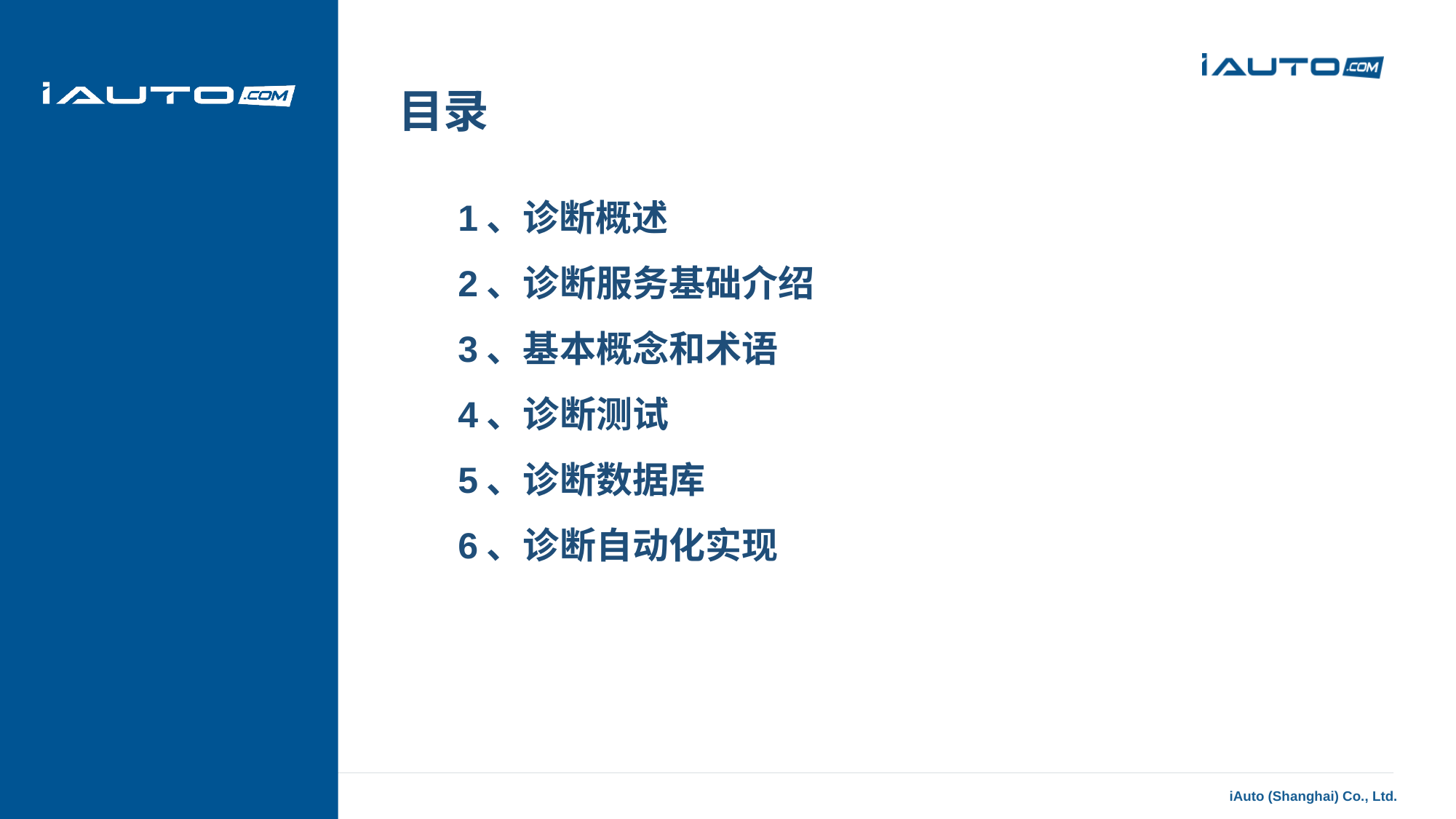

目录
1、诊断概述
2、诊断服务基础介绍
3、基本概念和术语
4、诊断测试
5、诊断数据库
6、诊断自动化实现